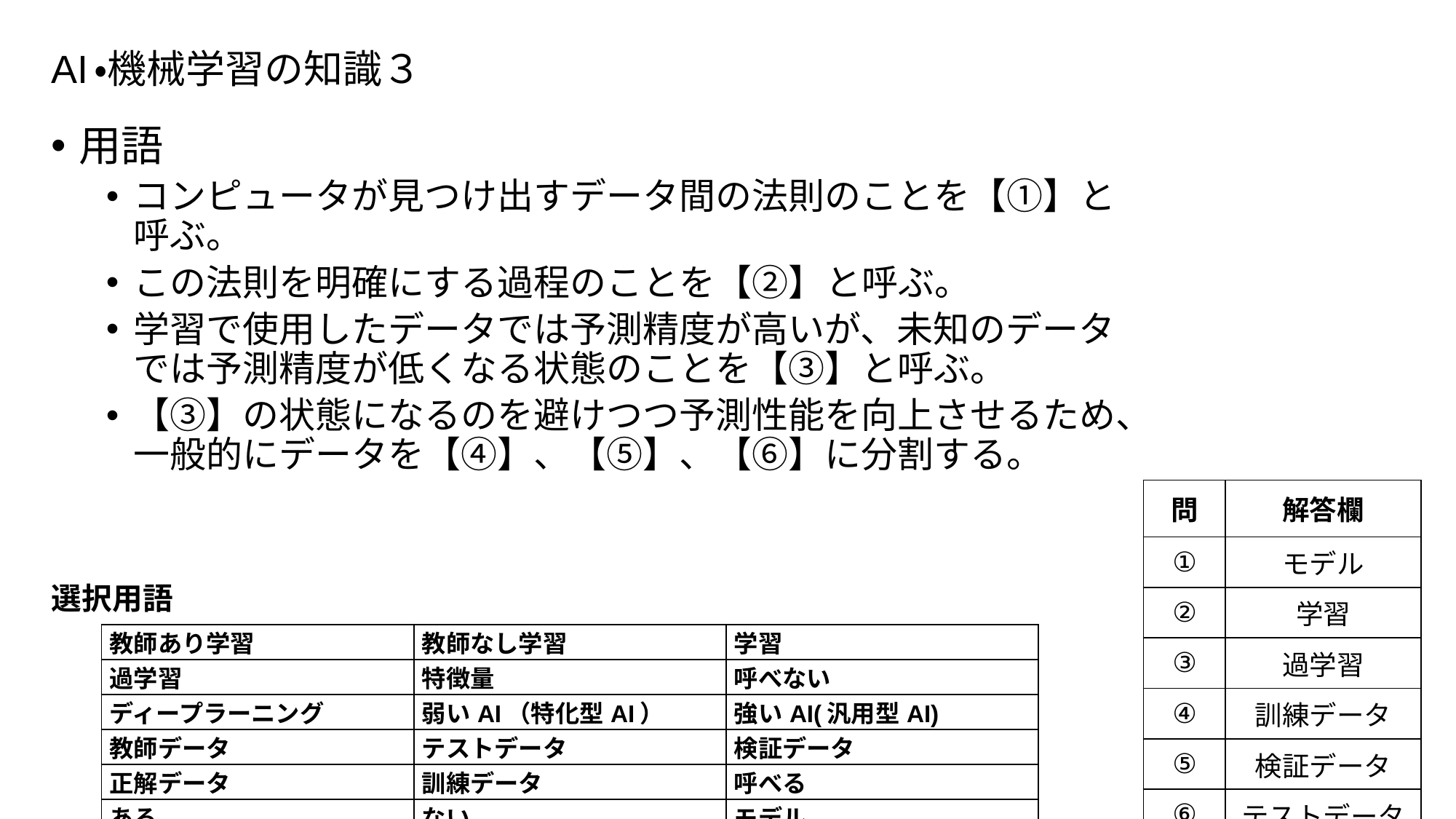

# AI・機械学習の知識３
用語
コンピュータが見つけ出すデータ間の法則のことを【①】と呼ぶ。
この法則を明確にする過程のことを【②】と呼ぶ。
学習で使用したデータでは予測精度が高いが、未知のデータでは予測精度が低くなる状態のことを【③】と呼ぶ。
【③】の状態になるのを避けつつ予測性能を向上させるため、一般的にデータを【④】、【⑤】、【⑥】に分割する。
| 問 | 解答欄 |
| --- | --- |
| ① | モデル |
| ② | 学習 |
| ③ | 過学習 |
| ④ | 訓練データ |
| ⑤ | 検証データ |
| ⑥ | テストデータ |
選択用語
| 教師あり学習 | 教師なし学習 | 学習 |
| --- | --- | --- |
| 過学習 | 特徴量 | 呼べない |
| ディープラーニング | 弱いAI（特化型AI） | 強いAI(汎用型AI) |
| 教師データ | テストデータ | 検証データ |
| 正解データ | 訓練データ | 呼べる |
| ある | ない | モデル |